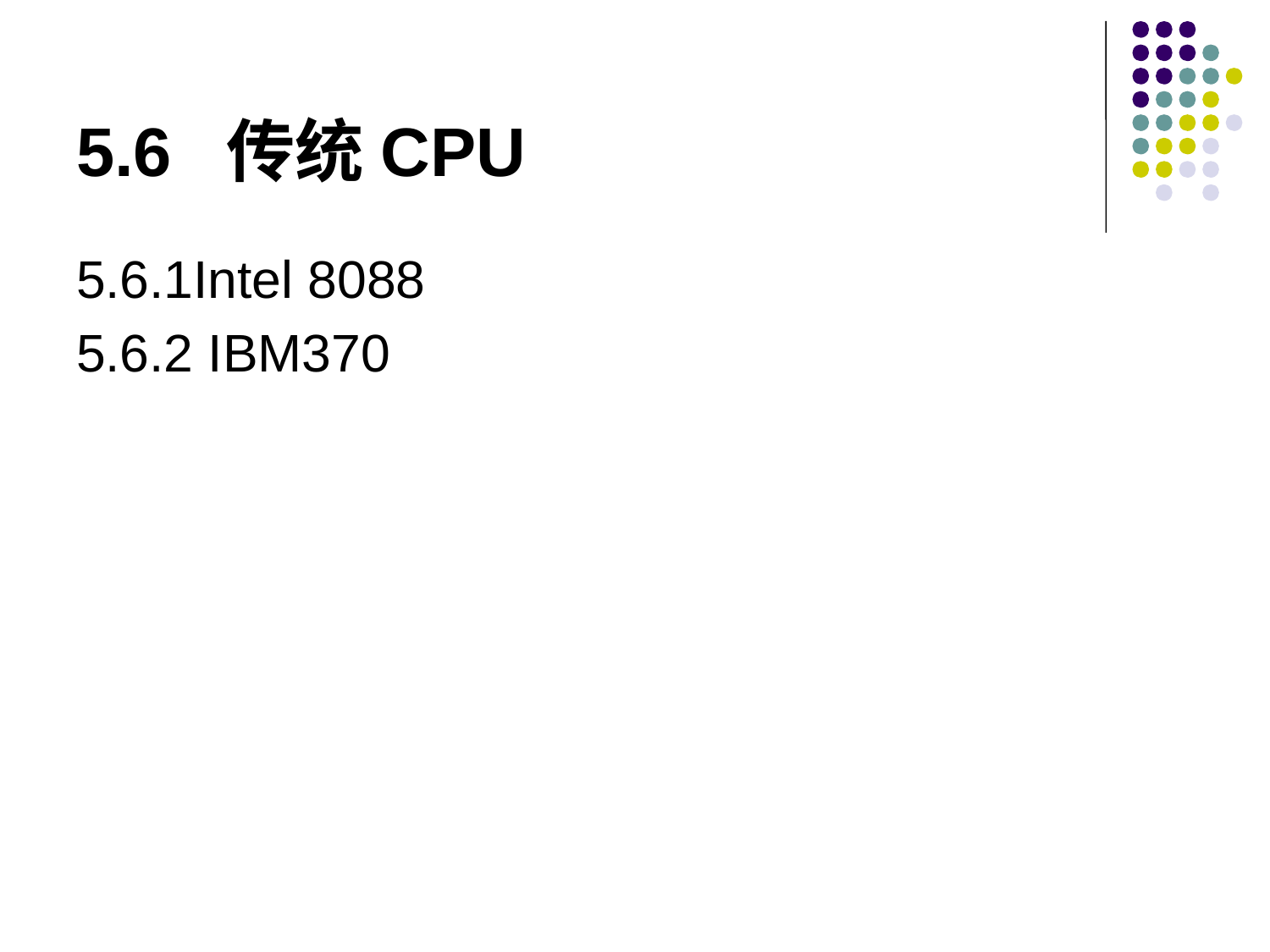

# 5.6  传统CPU
5.6.1Intel 8088
5.6.2 IBM370
3